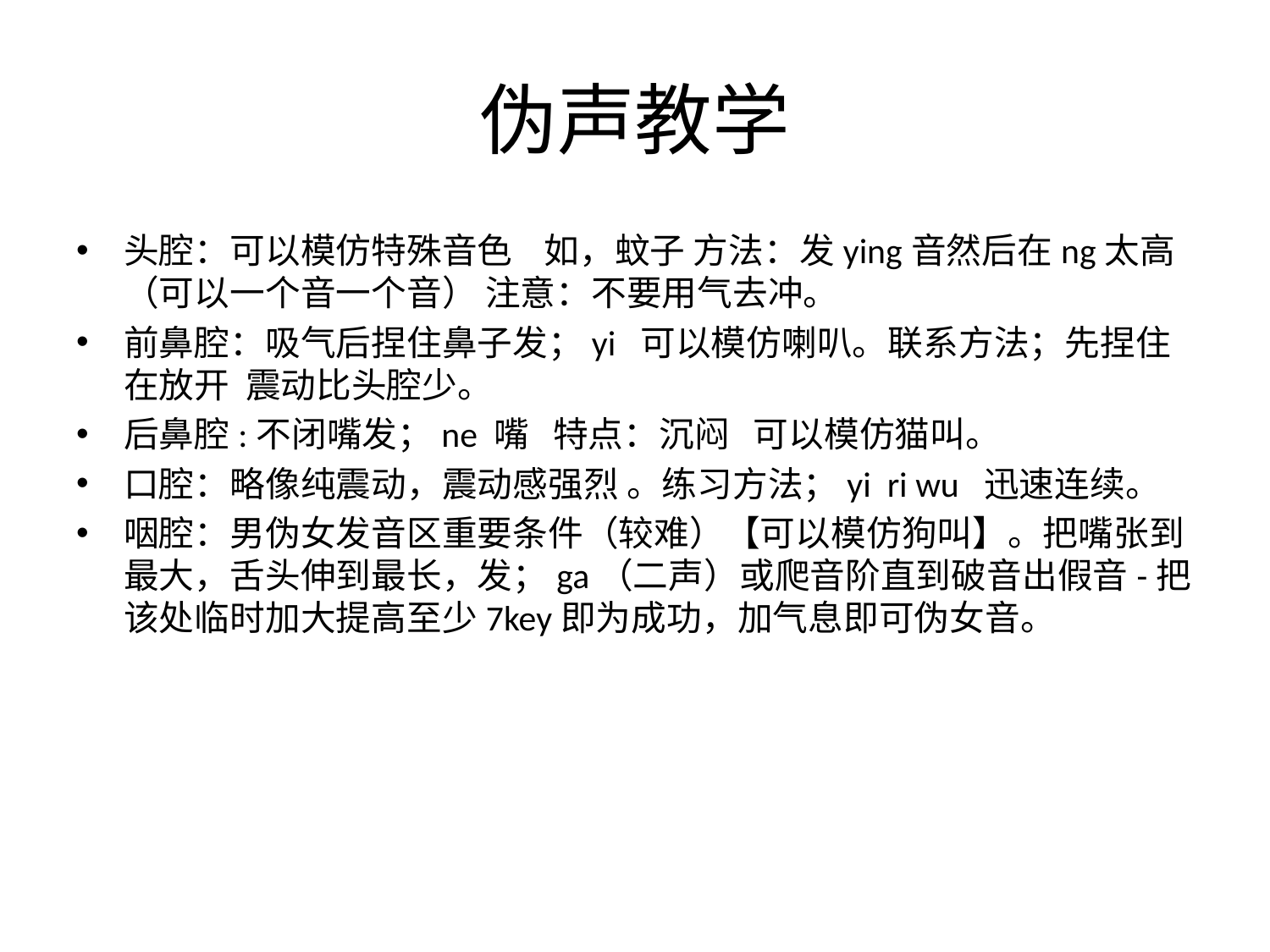

# 伪声教学
头腔：可以模仿特殊音色    如，蚊子 方法：发ying音然后在ng太高（可以一个音一个音） 注意：不要用气去冲。
前鼻腔：吸气后捏住鼻子发；yi  可以模仿喇叭。联系方法；先捏住在放开  震动比头腔少。
后鼻腔:不闭嘴发；ne 嘴   特点：沉闷   可以模仿猫叫。
口腔：略像纯震动，震动感强烈 。练习方法；yi  ri wu  迅速连续。
咽腔：男伪女发音区重要条件（较难）【可以模仿狗叫】。把嘴张到最大，舌头伸到最长，发；ga（二声）或爬音阶直到破音出假音-把该处临时加大提高至少7key即为成功，加气息即可伪女音。